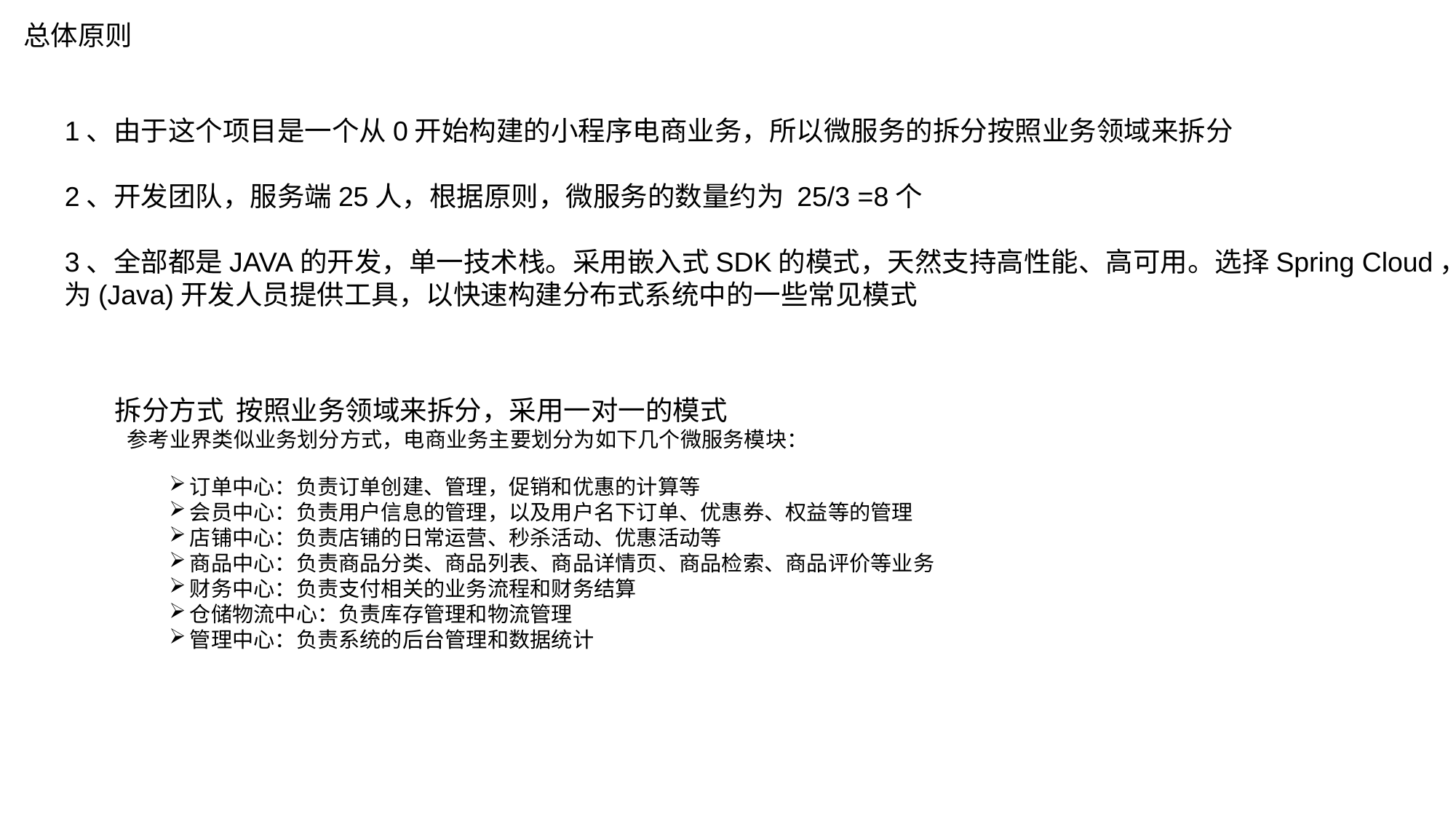

总体原则
1、由于这个项目是一个从0开始构建的小程序电商业务，所以微服务的拆分按照业务领域来拆分

2、开发团队，服务端25人，根据原则，微服务的数量约为 25/3 =8个

3、全部都是JAVA的开发，单一技术栈。采用嵌入式SDK的模式，天然支持高性能、高可用。选择Spring Cloud，
为(Java)开发人员提供工具，以快速构建分布式系统中的一些常见模式

拆分方式  按照业务领域来拆分，采用一对一的模式
  参考业界类似业务划分方式，电商业务主要划分为如下几个微服务模块：

订单中心：负责订单创建、管理，促销和优惠的计算等
会员中心：负责用户信息的管理，以及用户名下订单、优惠券、权益等的管理
店铺中心：负责店铺的日常运营、秒杀活动、优惠活动等
商品中心：负责商品分类、商品列表、商品详情页、商品检索、商品评价等业务
财务中心：负责支付相关的业务流程和财务结算
仓储物流中心：负责库存管理和物流管理
管理中心：负责系统的后台管理和数据统计